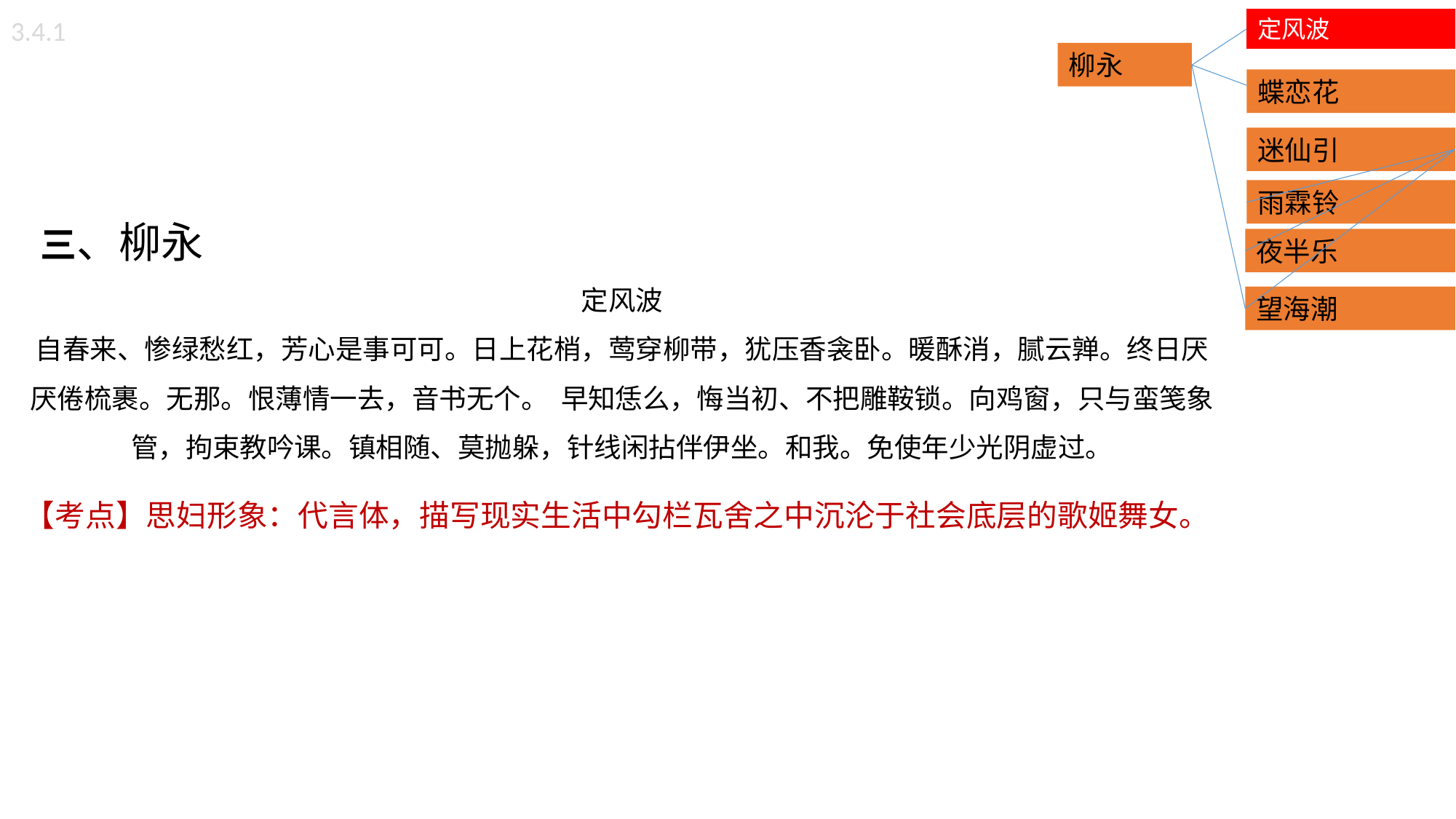

定风波
3.4.1
柳永
蝶恋花
迷仙引
雨霖铃
 三、柳永
定风波
自春来、惨绿愁红，芳心是事可可。日上花梢，莺穿柳带，犹压香衾卧。暖酥消，腻云亸。终日厌厌倦梳裹。无那。恨薄情一去，音书无个。  早知恁么，悔当初、不把雕鞍锁。向鸡窗，只与蛮笺象管，拘束教吟课。镇相随、莫抛躲，针线闲拈伴伊坐。和我。免使年少光阴虚过。
【考点】思妇形象：代言体，描写现实生活中勾栏瓦舍之中沉沦于社会底层的歌姬舞女。
夜半乐
望海潮